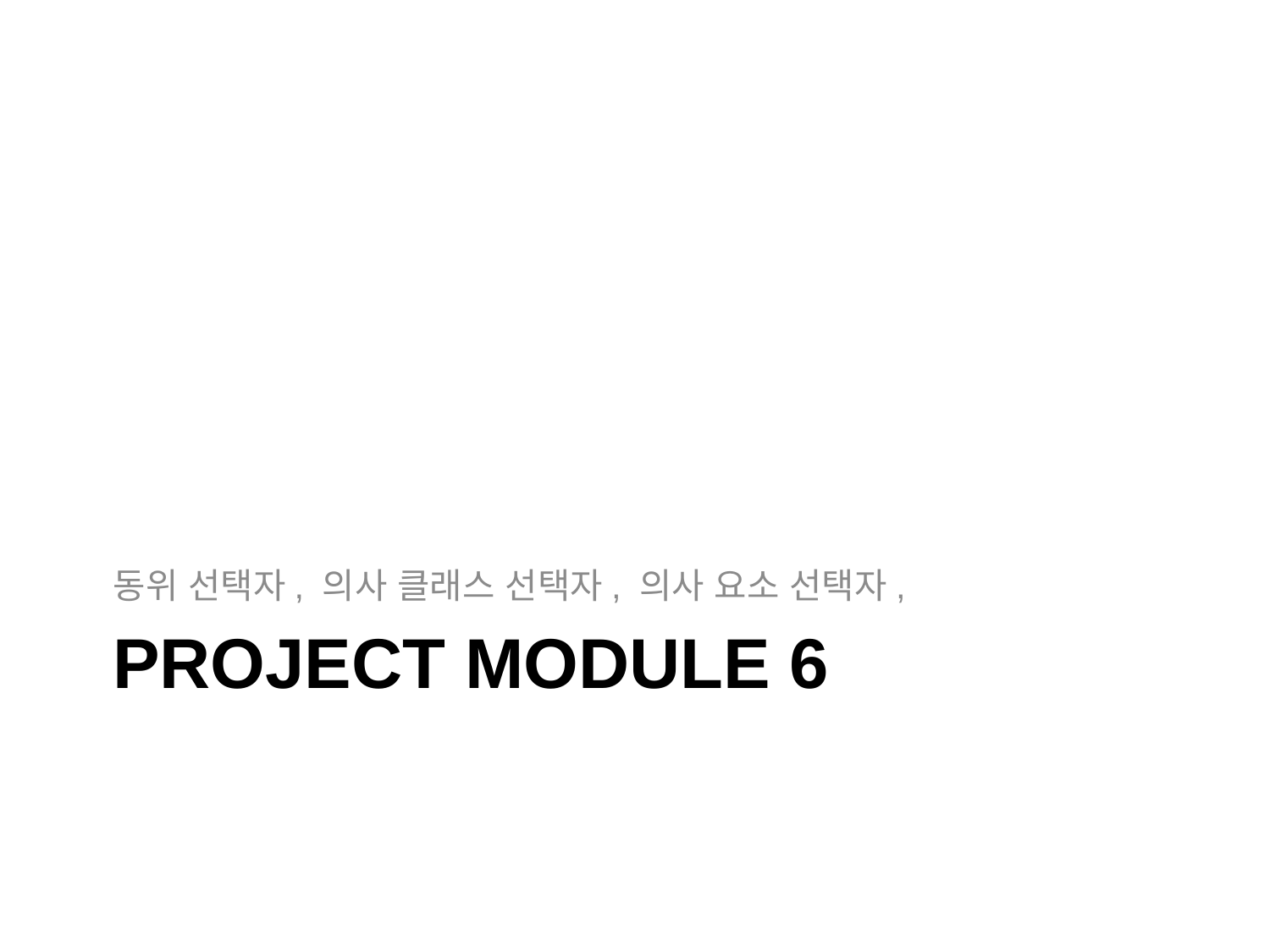

동위 선택자, 의사 클래스 선택자, 의사 요소 선택자,
# ProJect Module 6